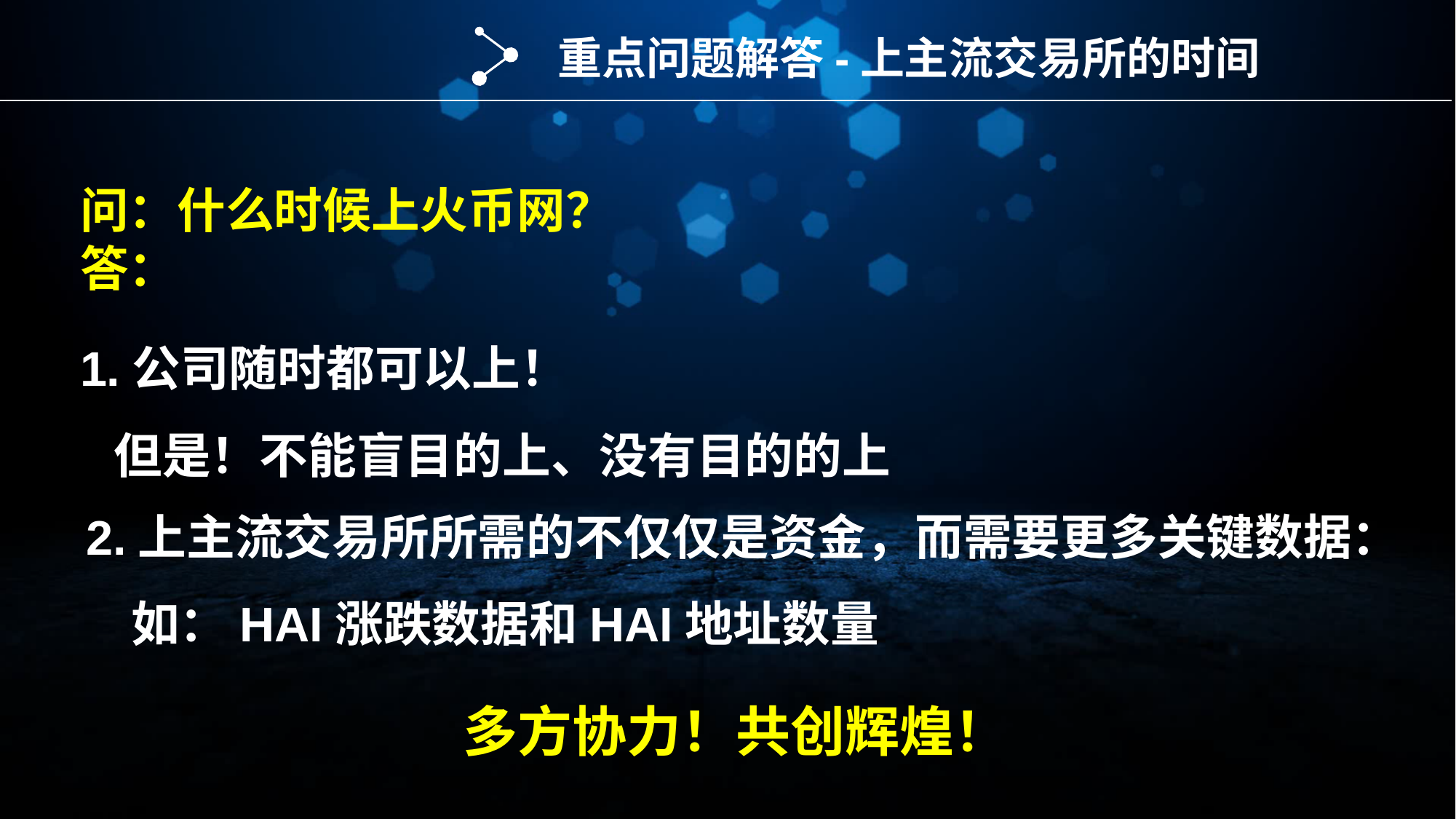

重点问题解答-上主流交易所的时间
问：什么时候上火币网？
答：
1.公司随时都可以上！
  但是！不能盲目的上、没有目的的上
2.上主流交易所所需的不仅仅是资金，而需要更多关键数据：
   如：HAI涨跌数据和HAI地址数量
多方协力！共创辉煌！